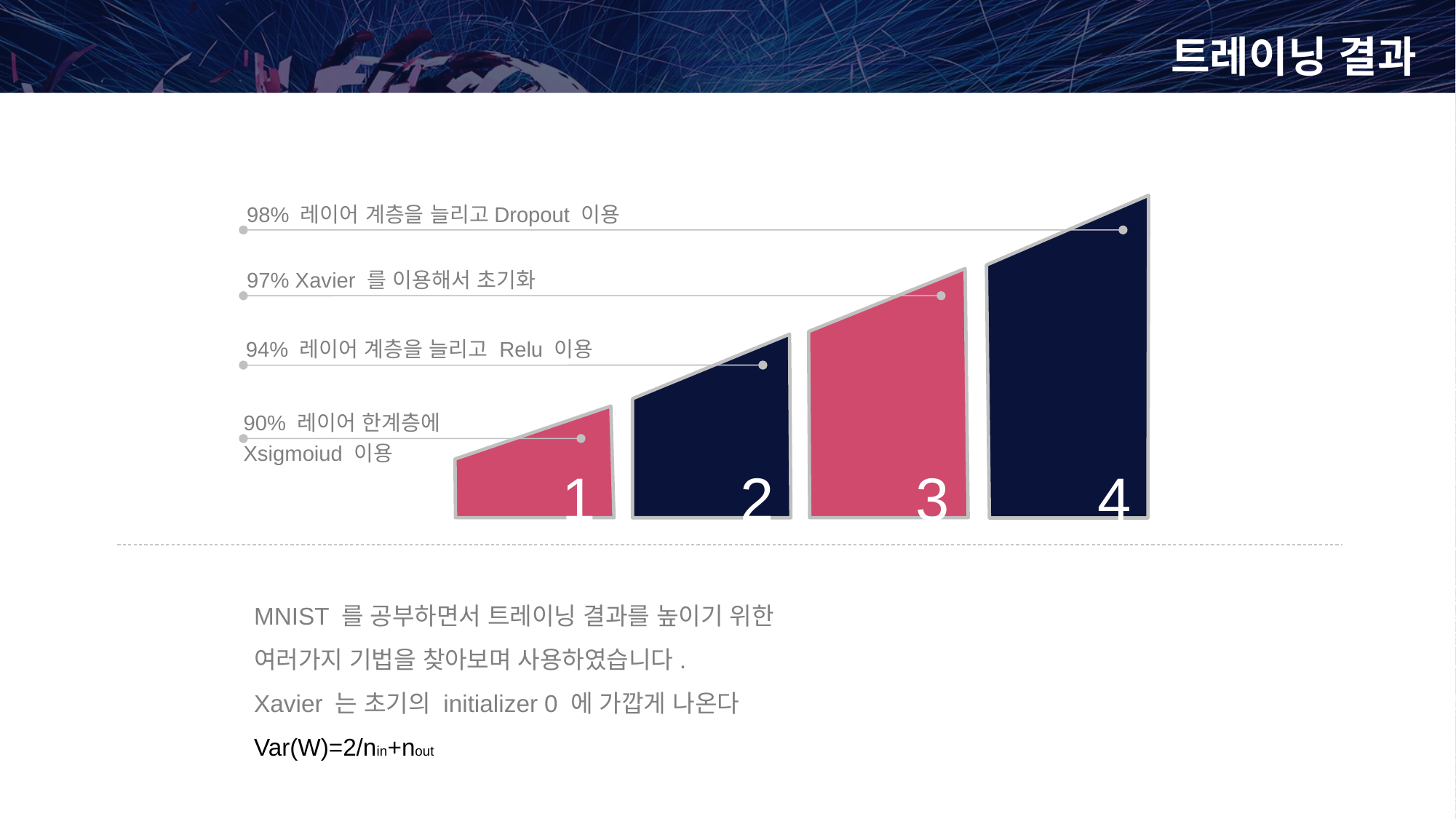

# 트레이닝 결과
98% 레이어 계층을 늘리고Dropout 이용

4

97% Xavier 를 이용해서 초기화

3

94% 레이어 계층을 늘리고 Relu 이용

2

90% 레이어 한계층에
Xsigmoiud 이용

1

MNIST 를 공부하면서 트레이닝 결과를 높이기 위한
여러가지 기법을 찾아보며 사용하였습니다.
Xavier 는 초기의 initializer 0 에 가깝게 나온다
Var(W)=2/nin+nout